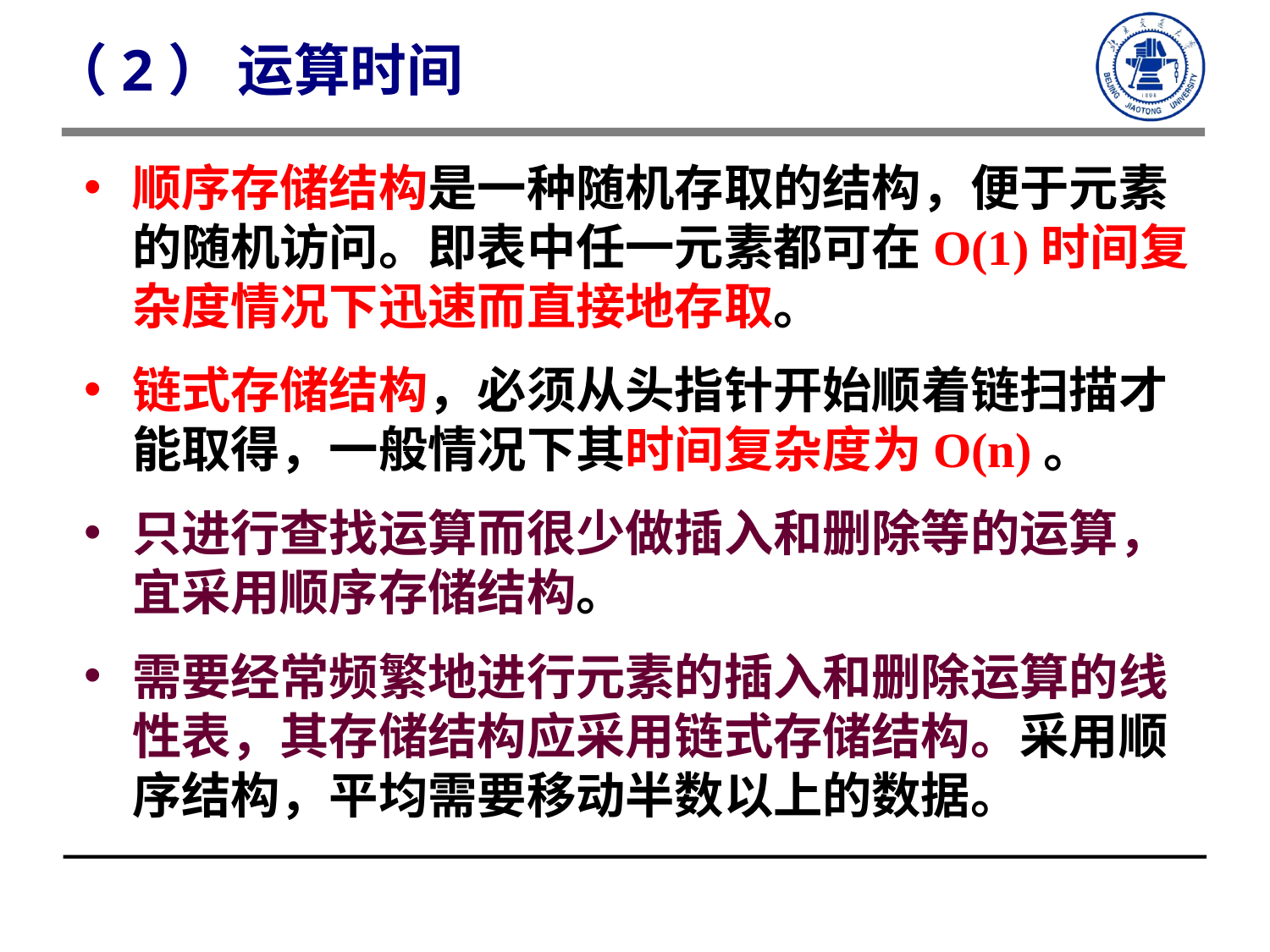

（2） 运算时间
顺序存储结构是一种随机存取的结构，便于元素的随机访问。即表中任一元素都可在O(1)时间复杂度情况下迅速而直接地存取。
链式存储结构，必须从头指针开始顺着链扫描才能取得，一般情况下其时间复杂度为O(n)。
只进行查找运算而很少做插入和删除等的运算，宜采用顺序存储结构。
需要经常频繁地进行元素的插入和删除运算的线性表，其存储结构应采用链式存储结构。采用顺序结构，平均需要移动半数以上的数据。